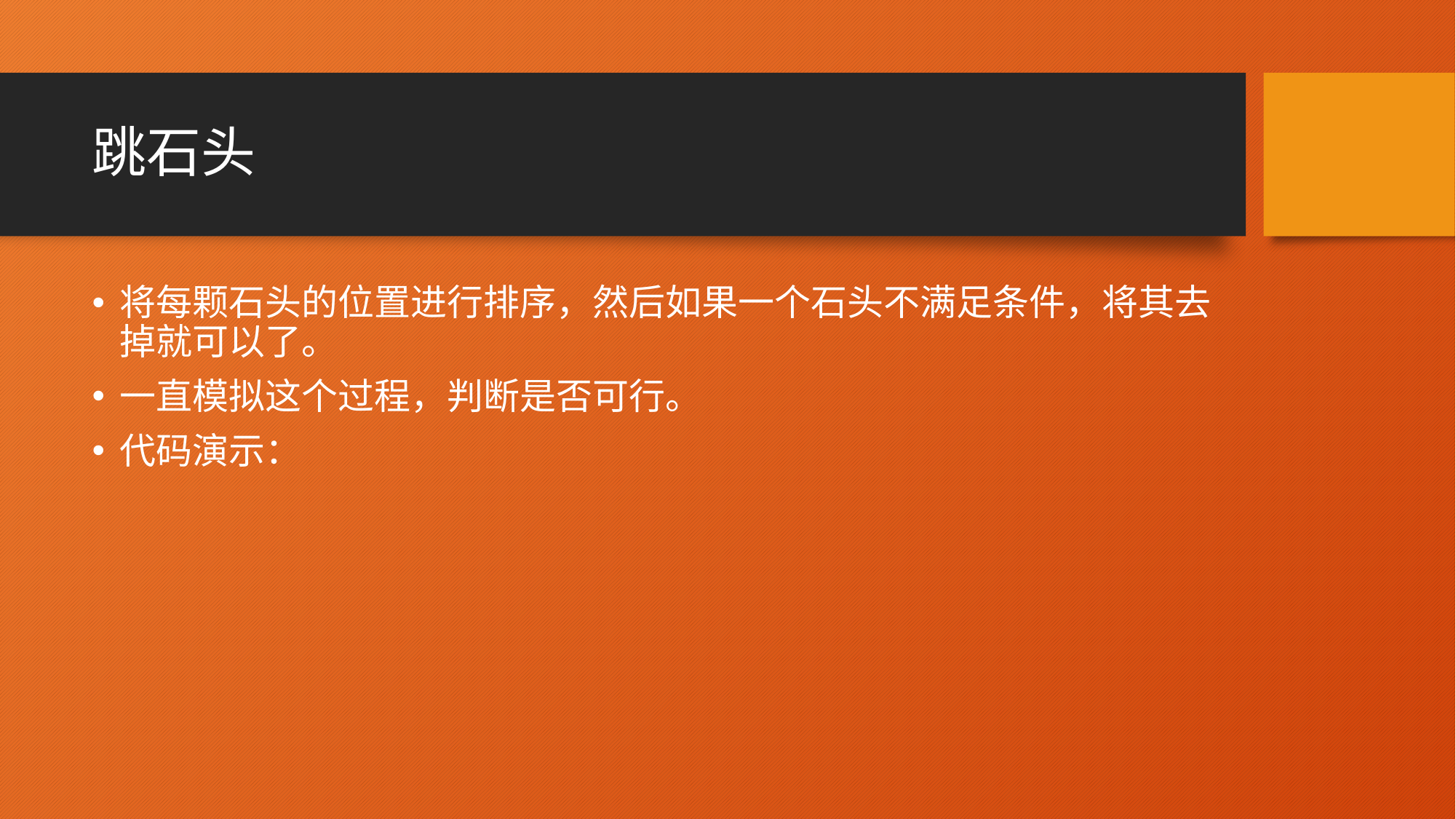

# 跳石头
将每颗石头的位置进行排序，然后如果一个石头不满足条件，将其去掉就可以了。
一直模拟这个过程，判断是否可行。
代码演示：